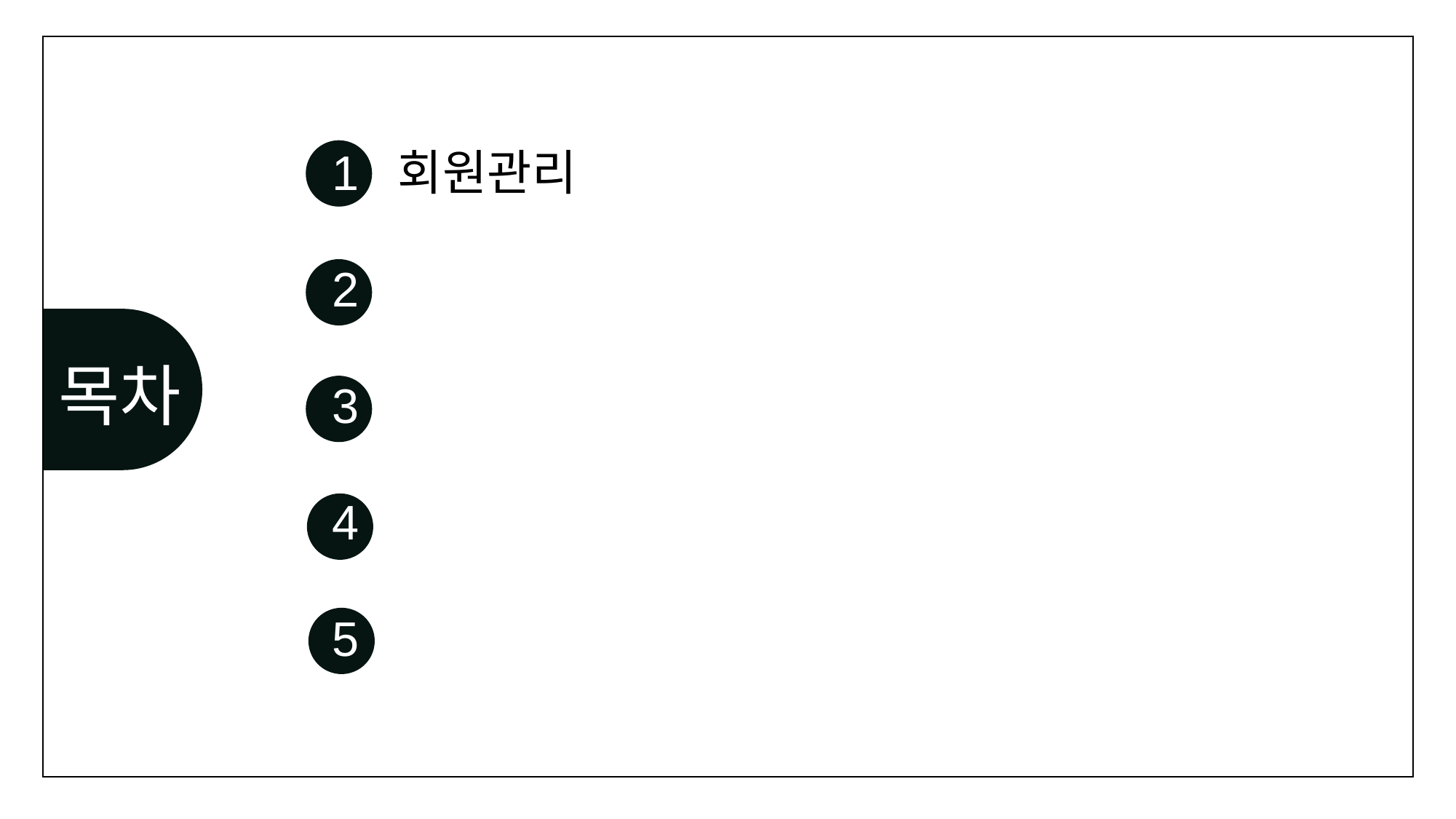

1  회원관리

2

3

4

5

목차